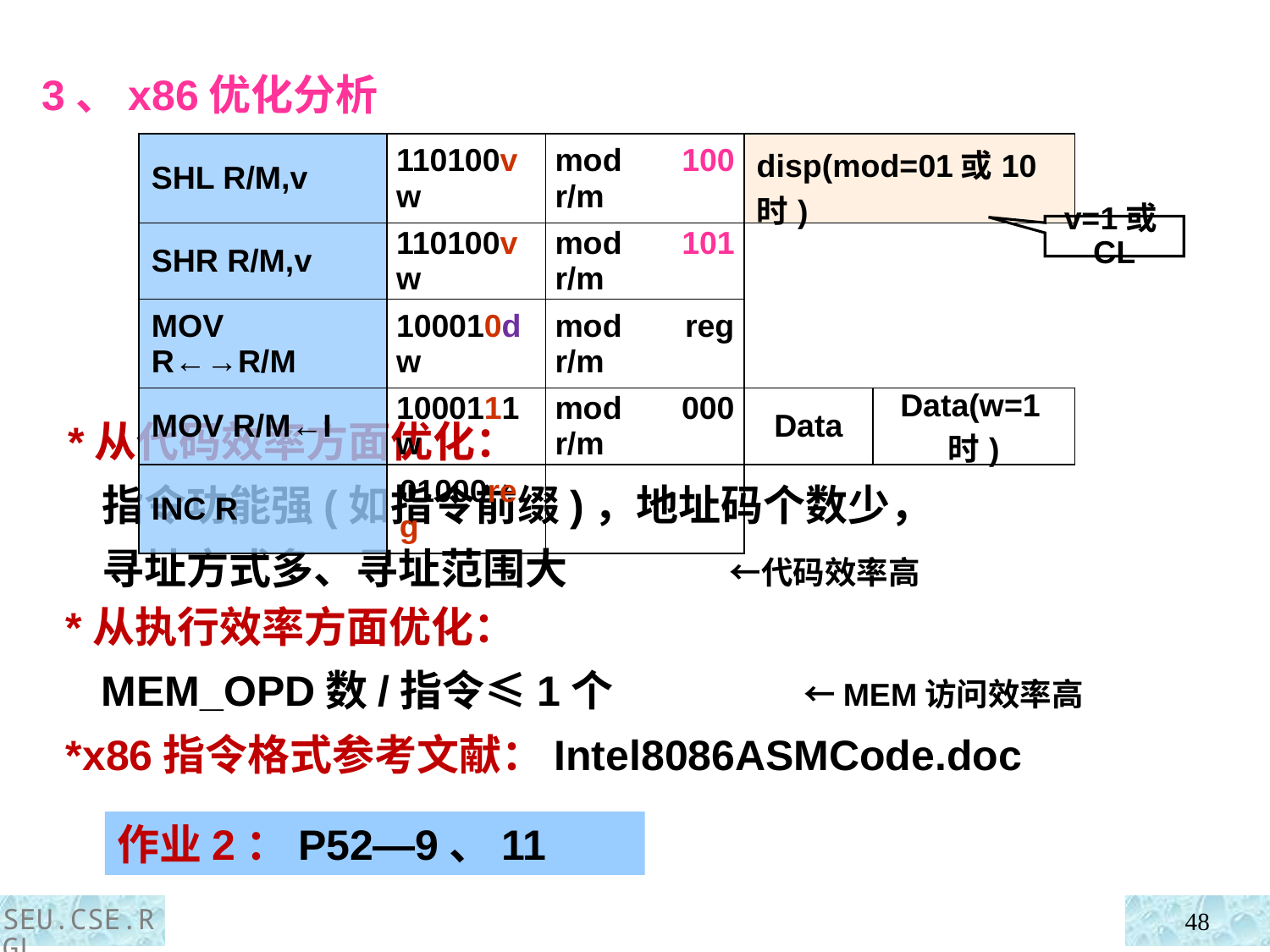

3、x86优化分析
| SHL R/M,v | 110100vw | mod 100 r/m | disp(mod=01或10时) |  |
| --- | --- | --- | --- | --- |
| SHR R/M,v | 110100vw | mod 101 r/m |  |  |
| MOV R←→R/M | 100010dw | mod reg r/m |  |  |
| MOV R/M←I | 1000111w | mod 000 r/m | Data | Data(w=1时) |
| INC R | 01000reg |  |  |  |
v=1或CL
  *从代码效率方面优化：
     指令功能强(如指令前缀)，地址码个数少，
     寻址方式多、寻址范围大                 ←代码效率高
  *从执行效率方面优化：
     MEM_OPD数/指令≤1个                    ←MEM访问效率高
  *x86指令格式参考文献：Intel8086ASMCode.doc
作业2：P52—9、11
SEU.CSE.RGL
48